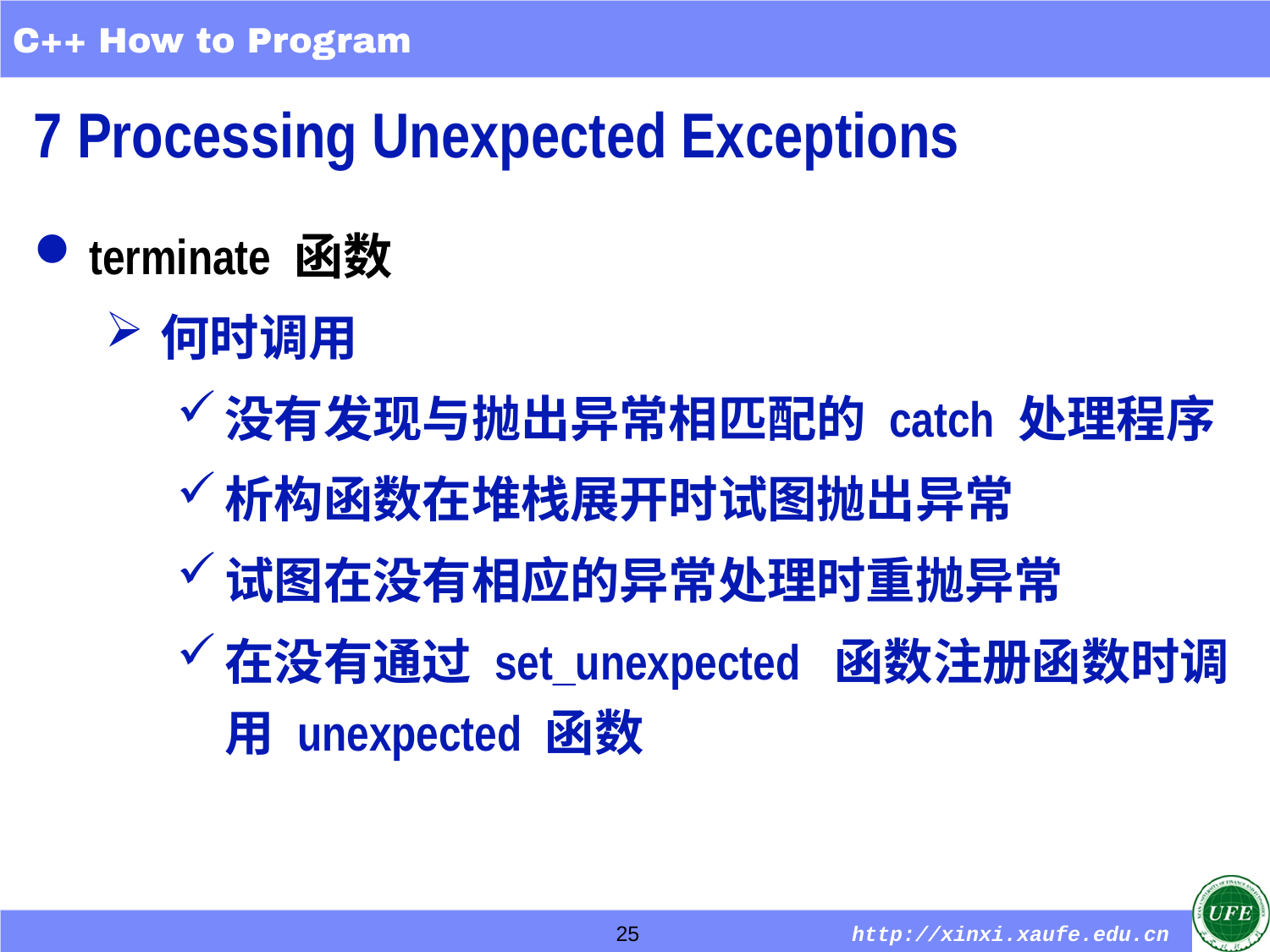

7 Processing Unexpected Exceptions
terminate 函数
何时调用
没有发现与抛出异常相匹配的 catch 处理程序
析构函数在堆栈展开时试图抛出异常
试图在没有相应的异常处理时重抛异常
在没有通过 set_unexpected  函数注册函数时调用 unexpected 函数
25